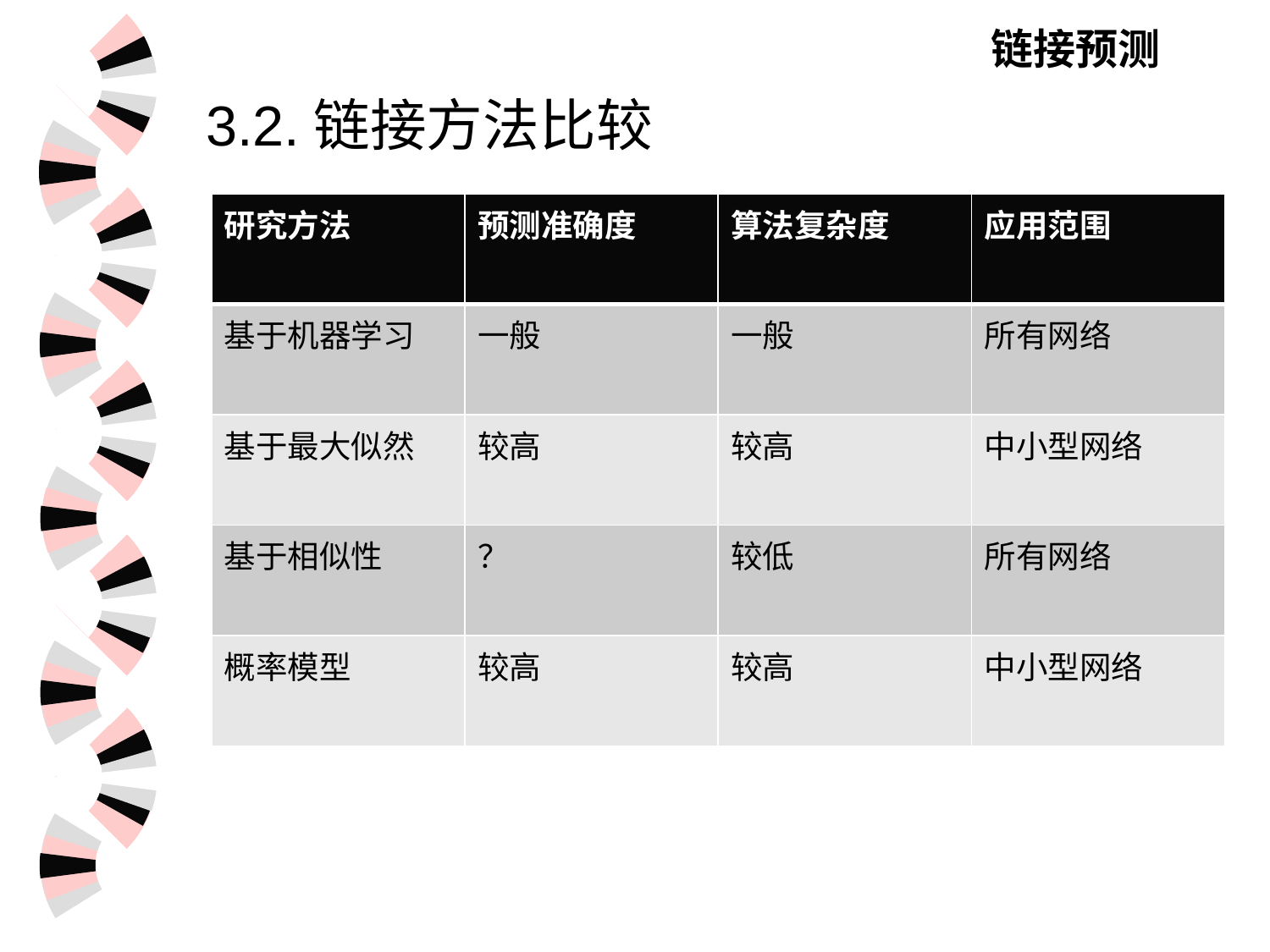

链接预测
3.2.链接方法比较
| 研究方法 | 预测准确度 | 算法复杂度 | 应用范围 |
| --- | --- | --- | --- |
| 基于机器学习 | 一般 | 一般 | 所有网络 |
| 基于最大似然 | 较高 | 较高 | 中小型网络 |
| 基于相似性 | ？ | 较低 | 所有网络 |
| 概率模型 | 较高 | 较高 | 中小型网络 |